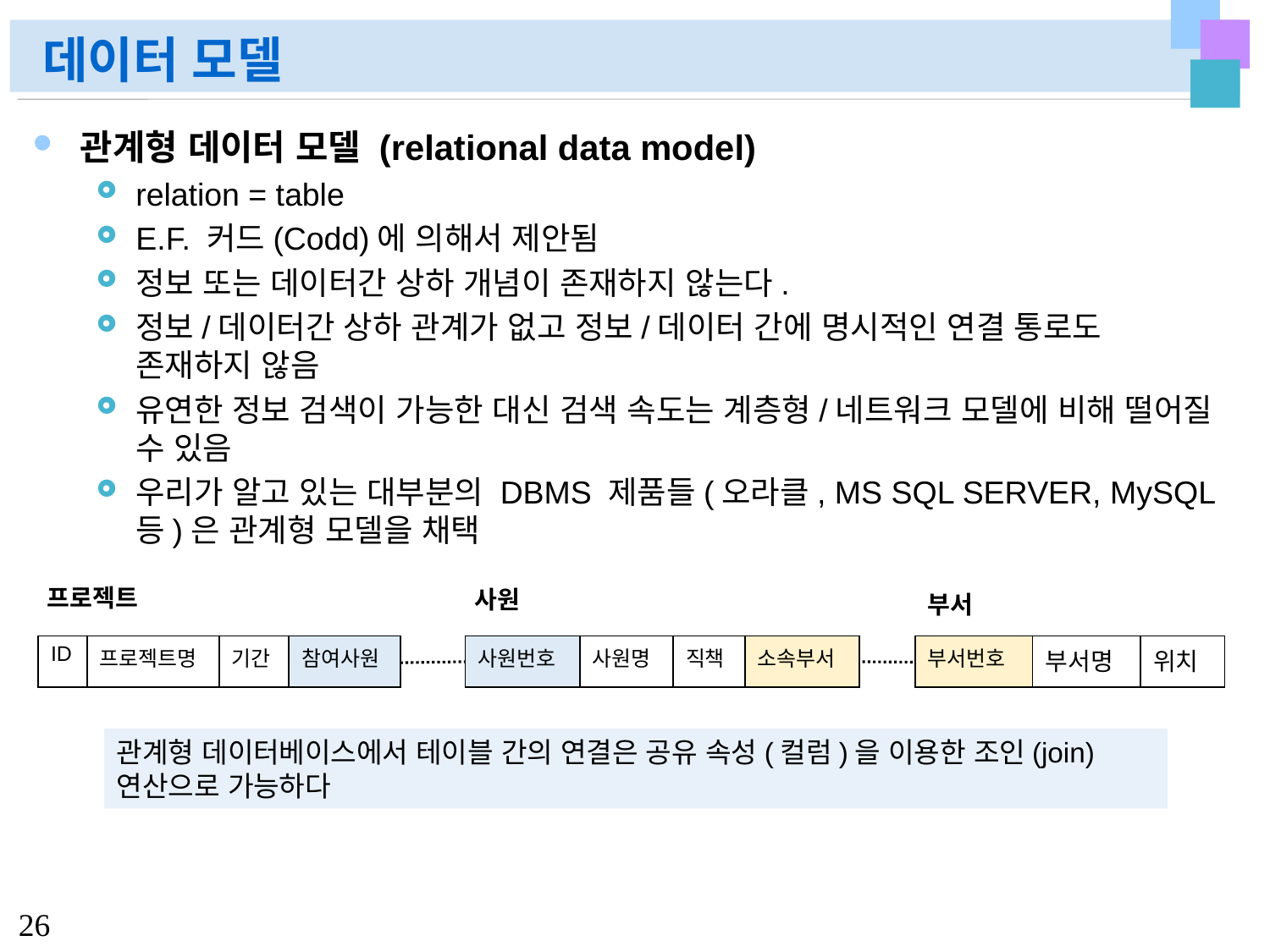

# 데이터 모델
관계형 데이터 모델 (relational data model)
relation = table
E.F. 커드(Codd)에 의해서 제안됨
정보 또는 데이터간 상하 개념이 존재하지 않는다.
정보/데이터간 상하 관계가 없고 정보/데이터 간에 명시적인 연결 통로도 존재하지 않음
유연한 정보 검색이 가능한 대신 검색 속도는 계층형/네트워크 모델에 비해 떨어질 수 있음
우리가 알고 있는 대부분의 DBMS 제품들(오라클, MS SQL SERVER, MySQL 등)은 관계형 모델을 채택

프로젝트
사원
부서
| ID | 프로젝트명 | 기간 | 참여사원 |
| --- | --- | --- | --- |
| 사원번호 | 사원명 | 직책 | 소속부서 |
| --- | --- | --- | --- |
| 부서번호 | 부서명 | 위치 |
| --- | --- | --- |
관계형 데이터베이스에서 테이블 간의 연결은 공유 속성(컬럼)을 이용한 조인(join)연산으로 가능하다